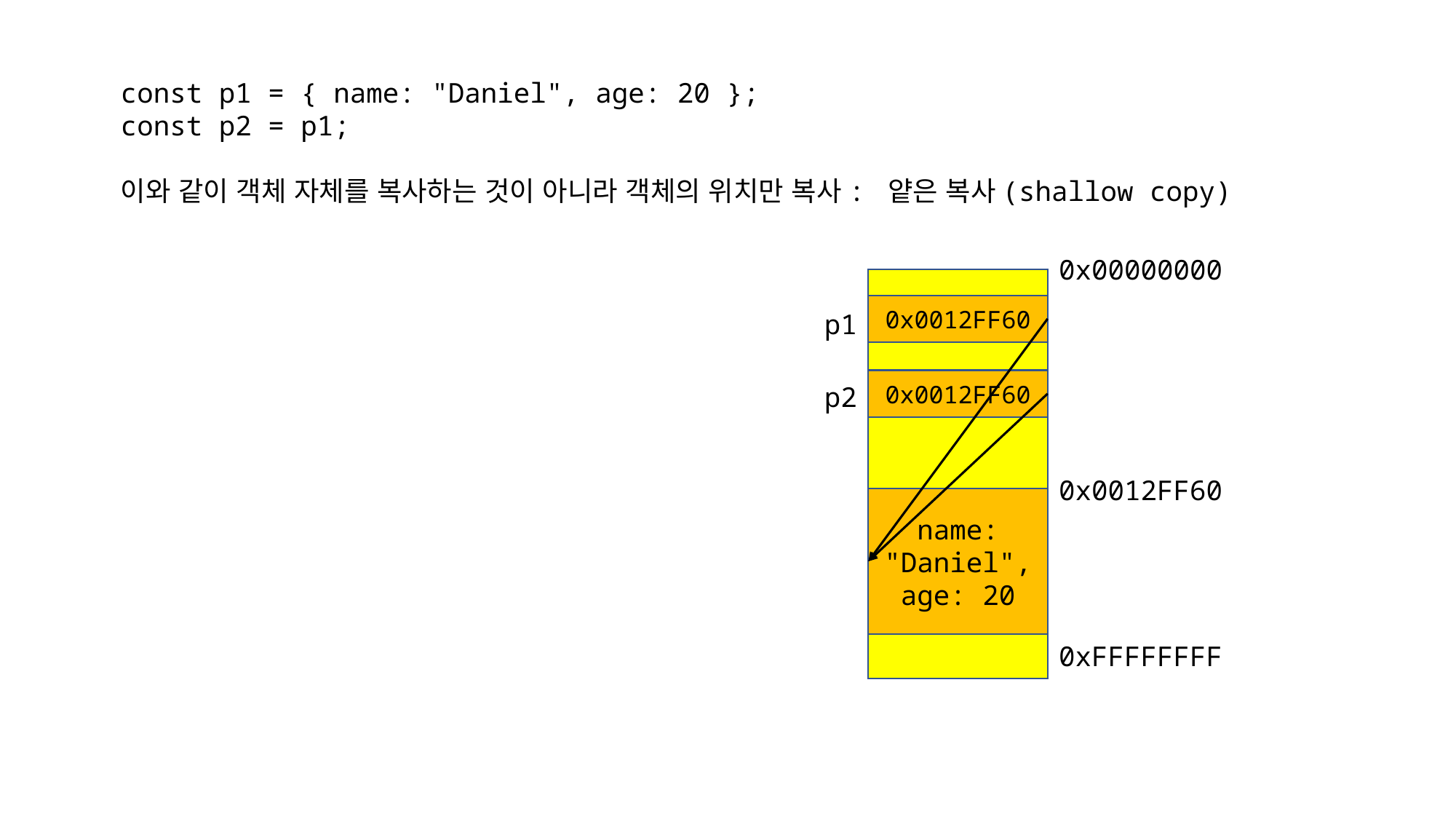

const p1 = { name: "Daniel", age: 20 };
const p2 = p1;

이와 같이 객체 자체를 복사하는 것이 아니라 객체의 위치만 복사: 얕은 복사(shallow copy)
0x00000000

0x0012FF60
p1
0x0012FF60
p2
0x0012FF60
name: "Daniel",
age: 20
0xFFFFFFFF